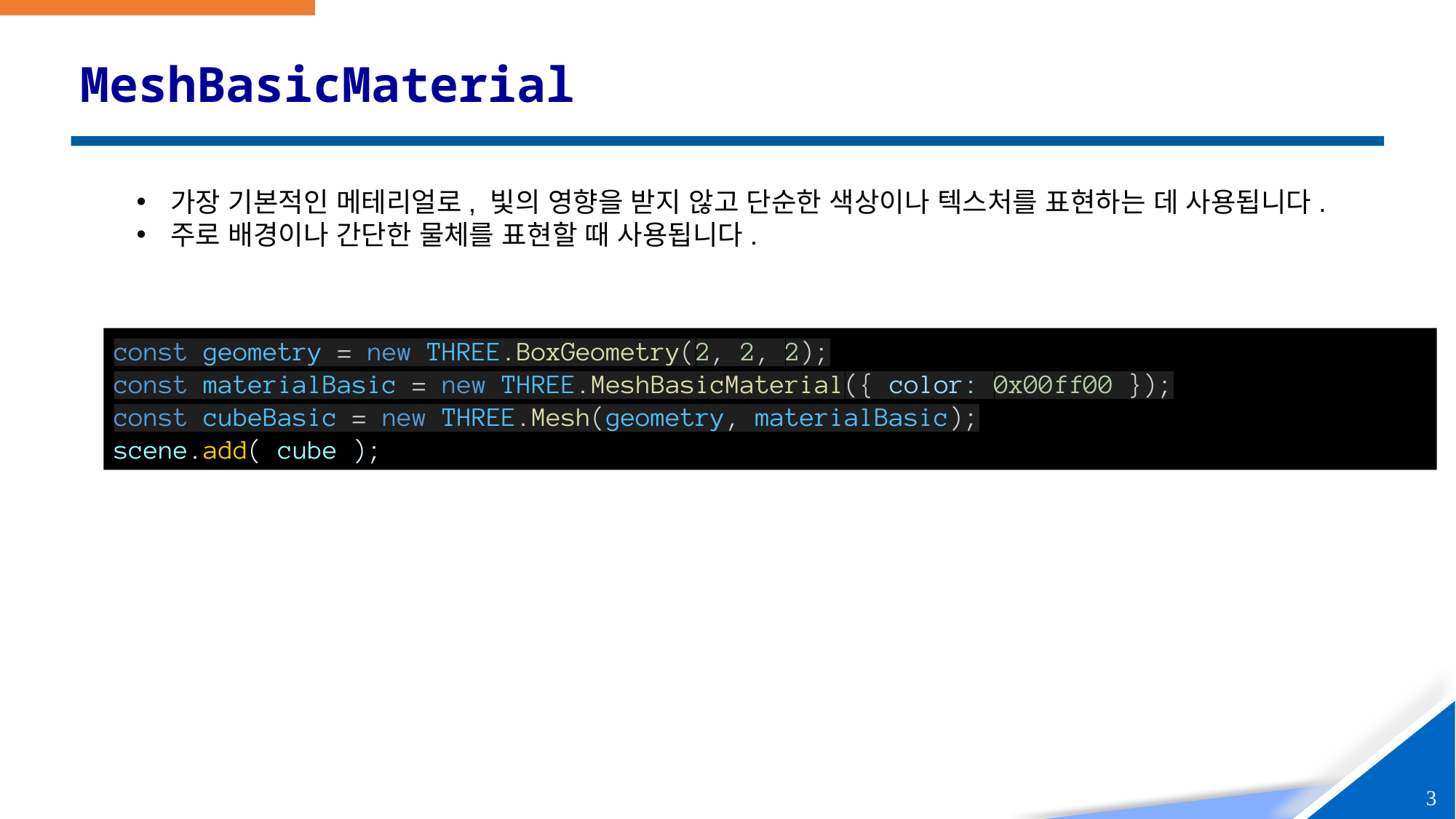

# MeshBasicMaterial
가장 기본적인 메테리얼로, 빛의 영향을 받지 않고 단순한 색상이나 텍스처를 표현하는 데 사용됩니다.
주로 배경이나 간단한 물체를 표현할 때 사용됩니다.
const geometry = new THREE.BoxGeometry(2, 2, 2);
const materialBasic = new THREE.MeshBasicMaterial({ color: 0x00ff00 });
const cubeBasic = new THREE.Mesh(geometry, materialBasic);
scene.add( cube );
3